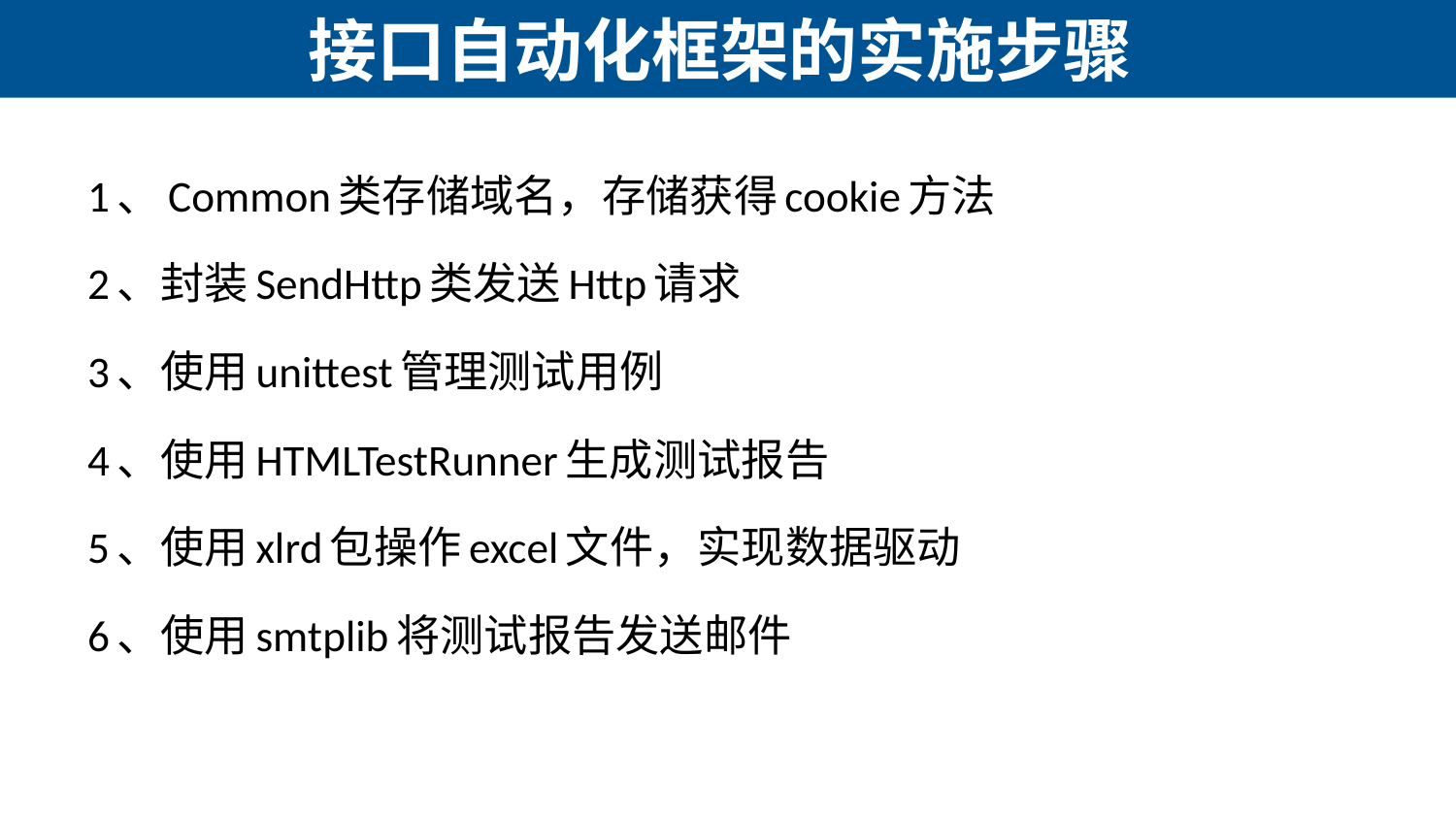

# 接口自动化框架的实施步骤
1、Common类存储域名，存储获得cookie方法
2、封装SendHttp类发送Http请求
3、使用unittest管理测试用例
4、使用HTMLTestRunner生成测试报告
5、使用xlrd包操作excel文件，实现数据驱动
6、使用smtplib将测试报告发送邮件